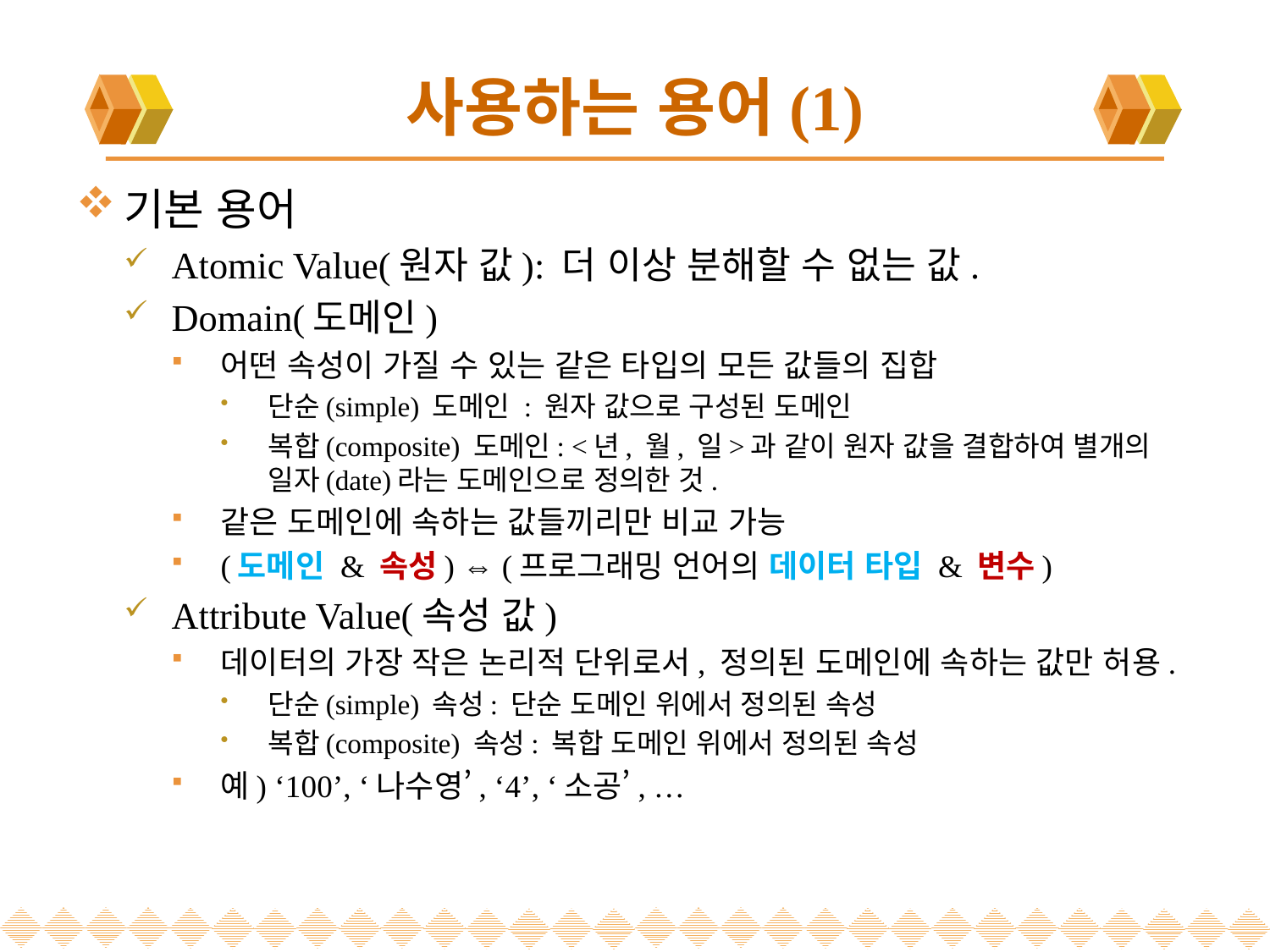

# 사용하는 용어(1)
기본 용어
Atomic Value(원자 값): 더 이상 분해할 수 없는 값.
Domain(도메인)
어떤 속성이 가질 수 있는 같은 타입의 모든 값들의 집합
단순(simple) 도메인 : 원자 값으로 구성된 도메인
복합(composite) 도메인: <년, 월, 일>과 같이 원자 값을 결합하여 별개의 일자(date)라는 도메인으로 정의한 것.
같은 도메인에 속하는 값들끼리만 비교 가능
(도메인 & 속성) ⇔ (프로그래밍 언어의 데이터 타입 & 변수)
Attribute Value(속성 값)
데이터의 가장 작은 논리적 단위로서, 정의된 도메인에 속하는 값만 허용.
단순(simple) 속성: 단순 도메인 위에서 정의된 속성
복합(composite) 속성: 복합 도메인 위에서 정의된 속성
예) ‘100’, ‘나수영’, ‘4’, ‘소공’, …